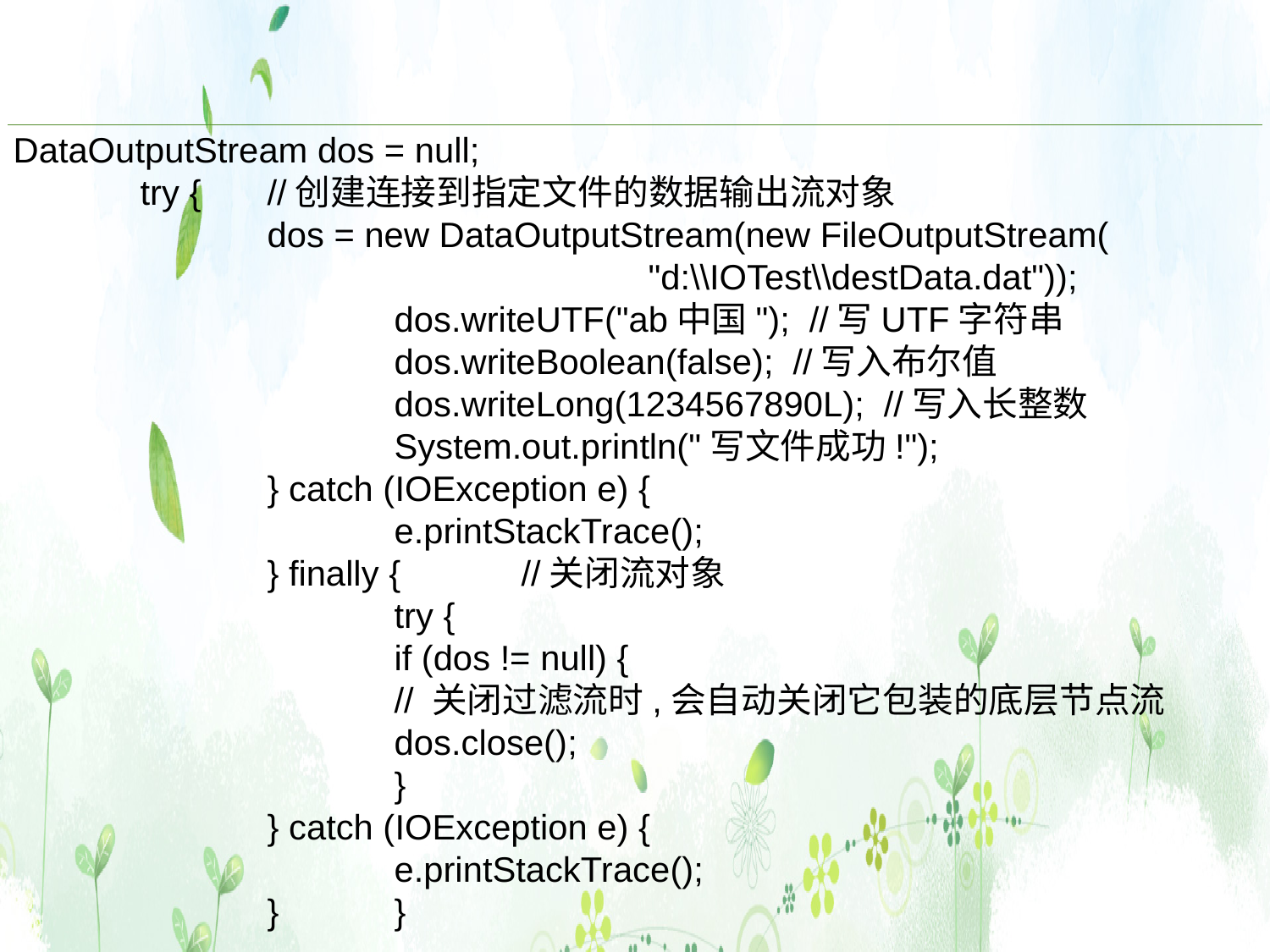

DataOutputStream dos = null;
	try {	//创建连接到指定文件的数据输出流对象
		dos = new DataOutputStream(new FileOutputStream(
					"d:\\IOTest\\destData.dat"));
			dos.writeUTF("ab中国");  //写UTF字符串
			dos.writeBoolean(false);  //写入布尔值
			dos.writeLong(1234567890L);  //写入长整数
			System.out.println("写文件成功!");
		} catch (IOException e) {
			e.printStackTrace();
		} finally {	//关闭流对象
			try {
			if (dos != null) {
			// 关闭过滤流时,会自动关闭它包装的底层节点流
			dos.close();
			}
		} catch (IOException e) {
			e.printStackTrace();
		}	}